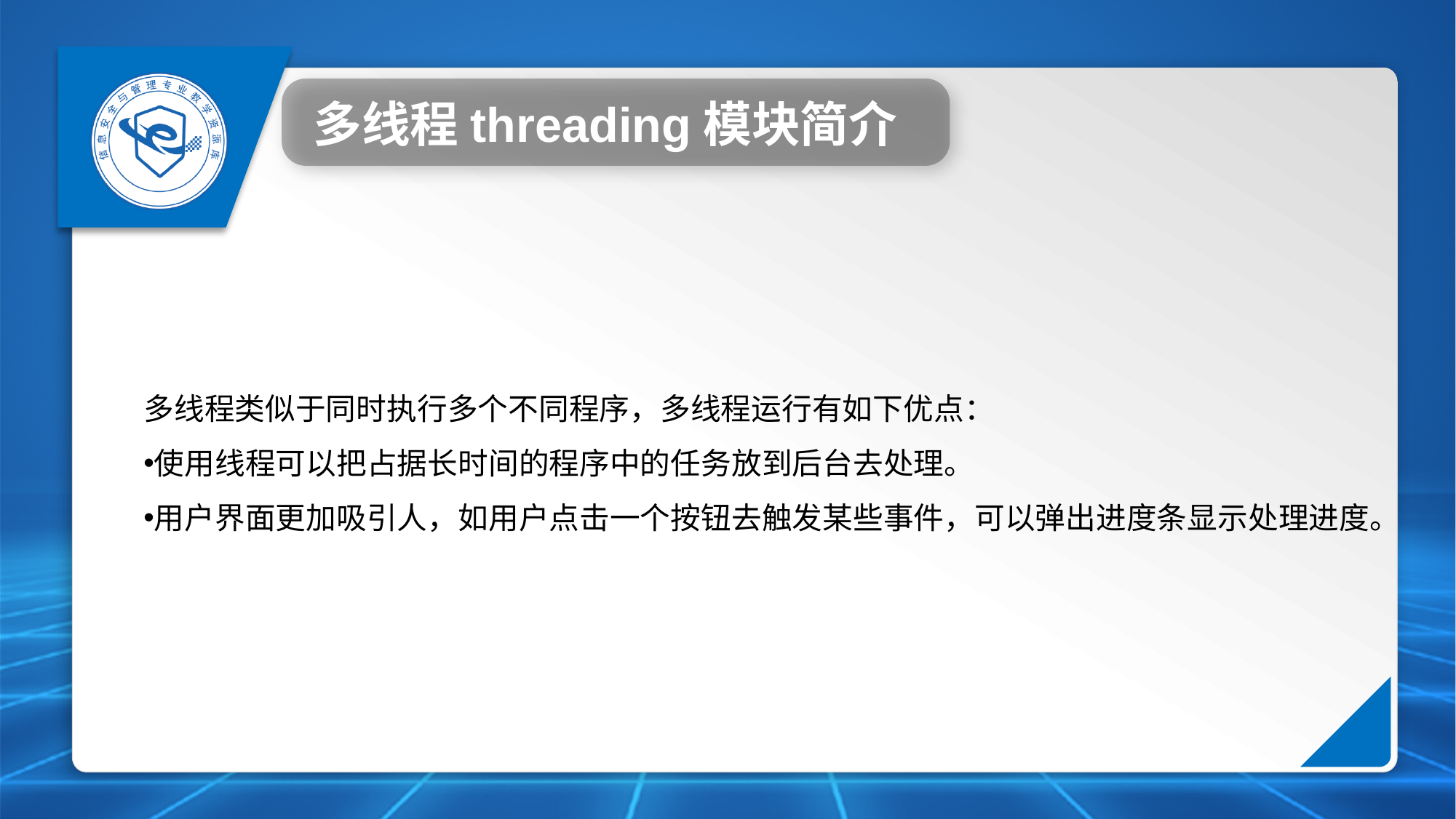

多线程threading模块简介
多线程类似于同时执行多个不同程序，多线程运行有如下优点：
使用线程可以把占据长时间的程序中的任务放到后台去处理。
用户界面更加吸引人，如用户点击一个按钮去触发某些事件，可以弹出进度条显示处理进度。